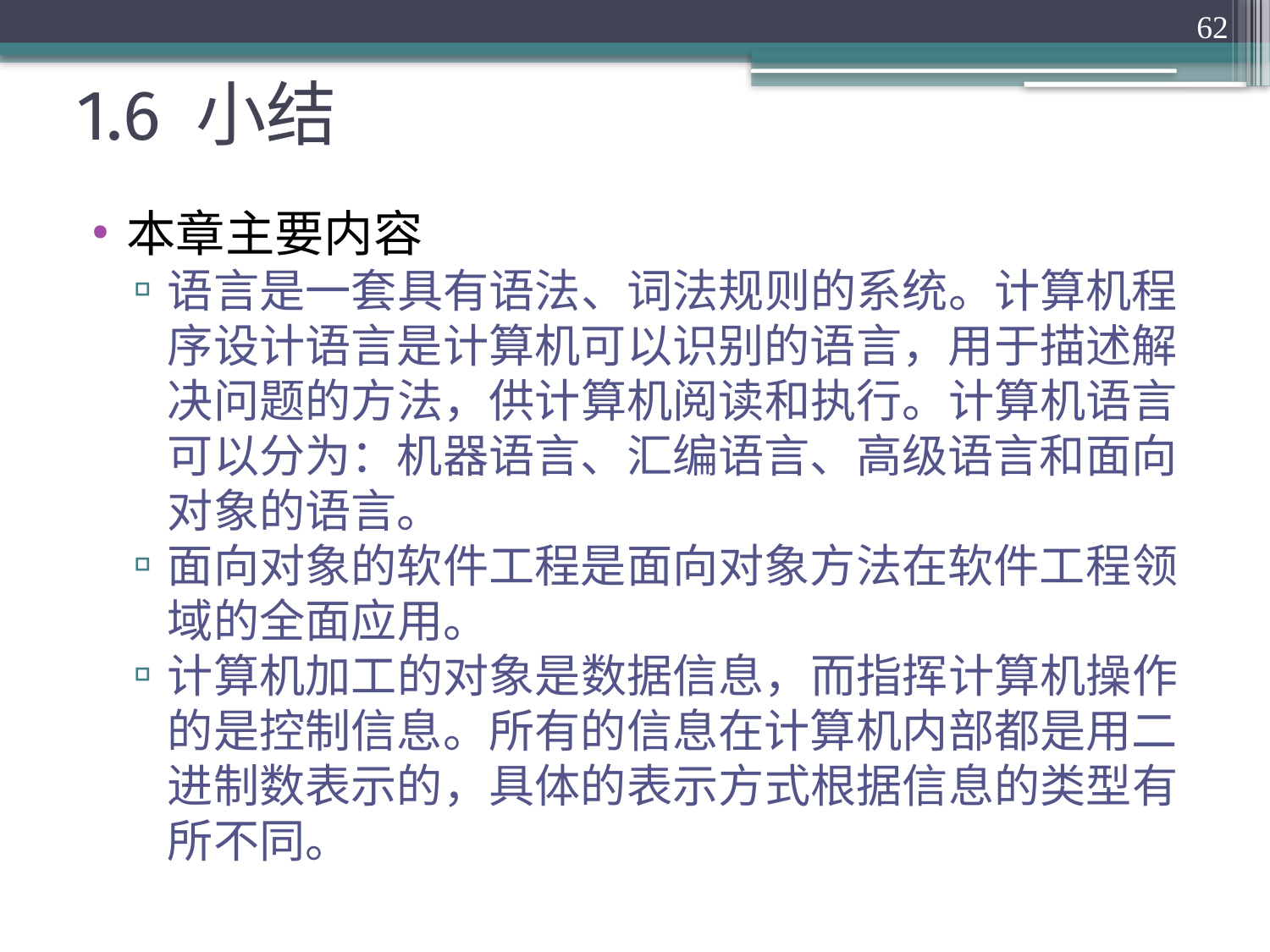

62
# 1.6 小结
本章主要内容
语言是一套具有语法、词法规则的系统。计算机程序设计语言是计算机可以识别的语言，用于描述解决问题的方法，供计算机阅读和执行。计算机语言可以分为：机器语言、汇编语言、高级语言和面向对象的语言。
面向对象的软件工程是面向对象方法在软件工程领域的全面应用。
计算机加工的对象是数据信息，而指挥计算机操作的是控制信息。所有的信息在计算机内部都是用二进制数表示的，具体的表示方式根据信息的类型有所不同。